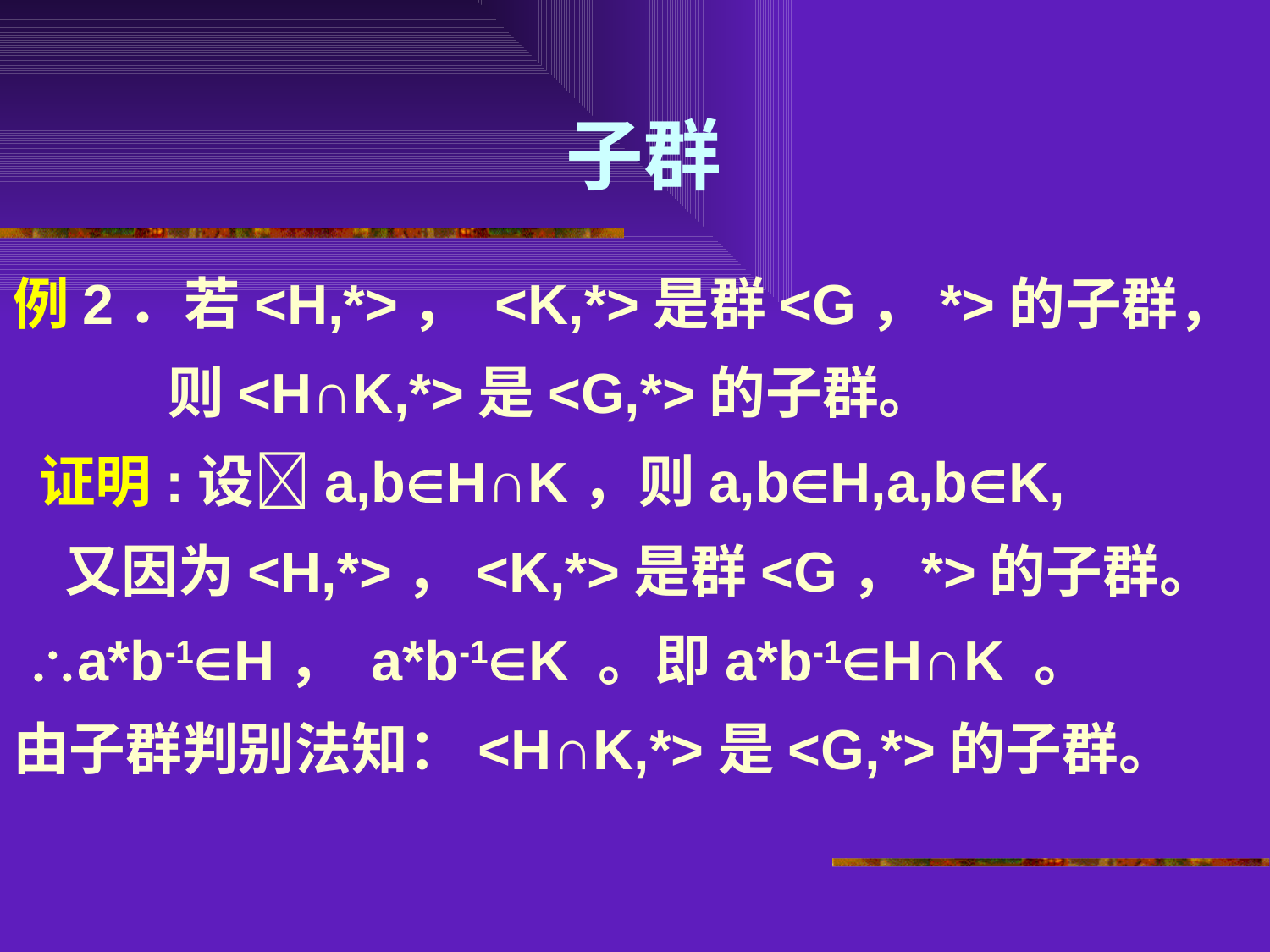

# 子群
例2．若<H,*>， <K,*>是群<G，*>的子群，
           则<H∩K,*>是<G,*>的子群。
 证明:设∀a,b∈H∩K，则a,b∈H,a,b∈K,
   又因为<H,*>，<K,*>是群<G，*>的子群。
 ∴a*b-1∈H， a*b-1∈K 。即a*b-1∈H∩K 。
由子群判别法知：<H∩K,*>是<G,*>的子群。